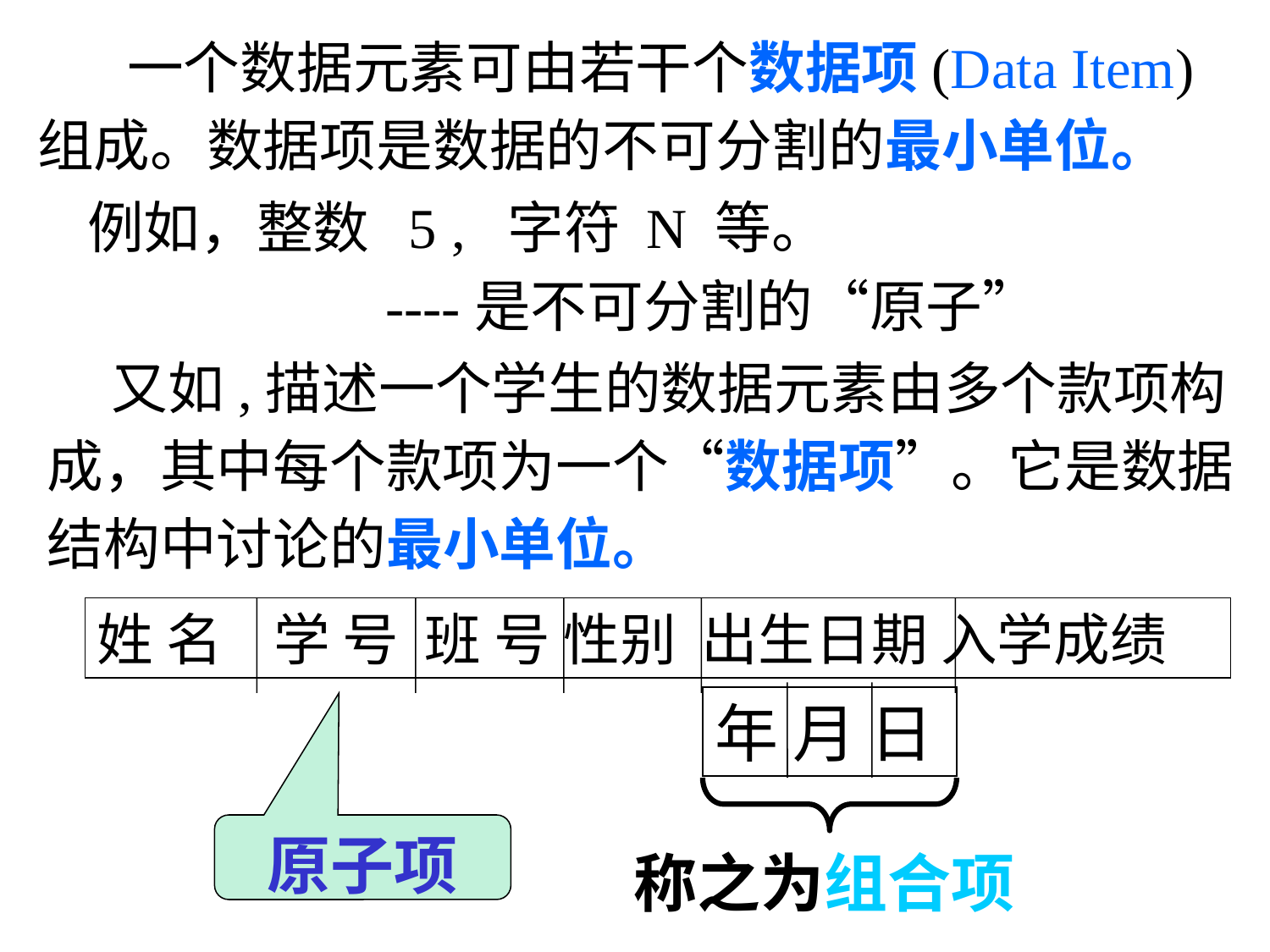

一个数据元素可由若干个数据项(Data Item)组成。数据项是数据的不可分割的最小单位。
例如，整数  5 ,  字符 N 等。
                     ----是不可分割的“原子”
    又如,描述一个学生的数据元素由多个款项构成，其中每个款项为一个“数据项”。它是数据结构中讨论的最小单位。
姓 名    学 号  班 号 性别  出生日期 入学成绩

年 月 日
原子项
称之为组合项